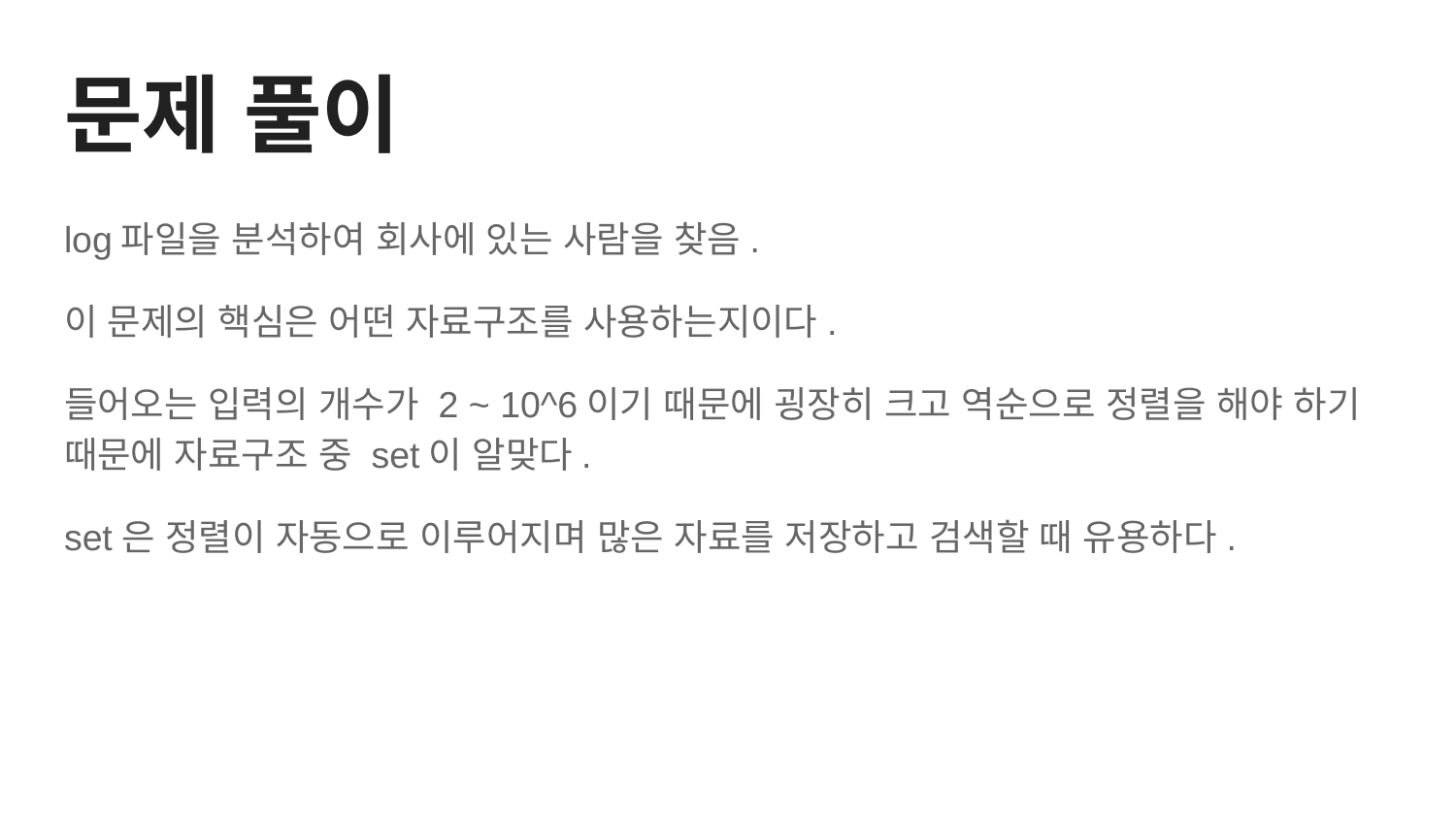

# 문제 풀이
log파일을 분석하여 회사에 있는 사람을 찾음.
이 문제의 핵심은 어떤 자료구조를 사용하는지이다.
들어오는 입력의 개수가 2 ~ 10^6이기 때문에 굉장히 크고 역순으로 정렬을 해야 하기 때문에 자료구조 중 set이 알맞다.
set은 정렬이 자동으로 이루어지며 많은 자료를 저장하고 검색할 때 유용하다.